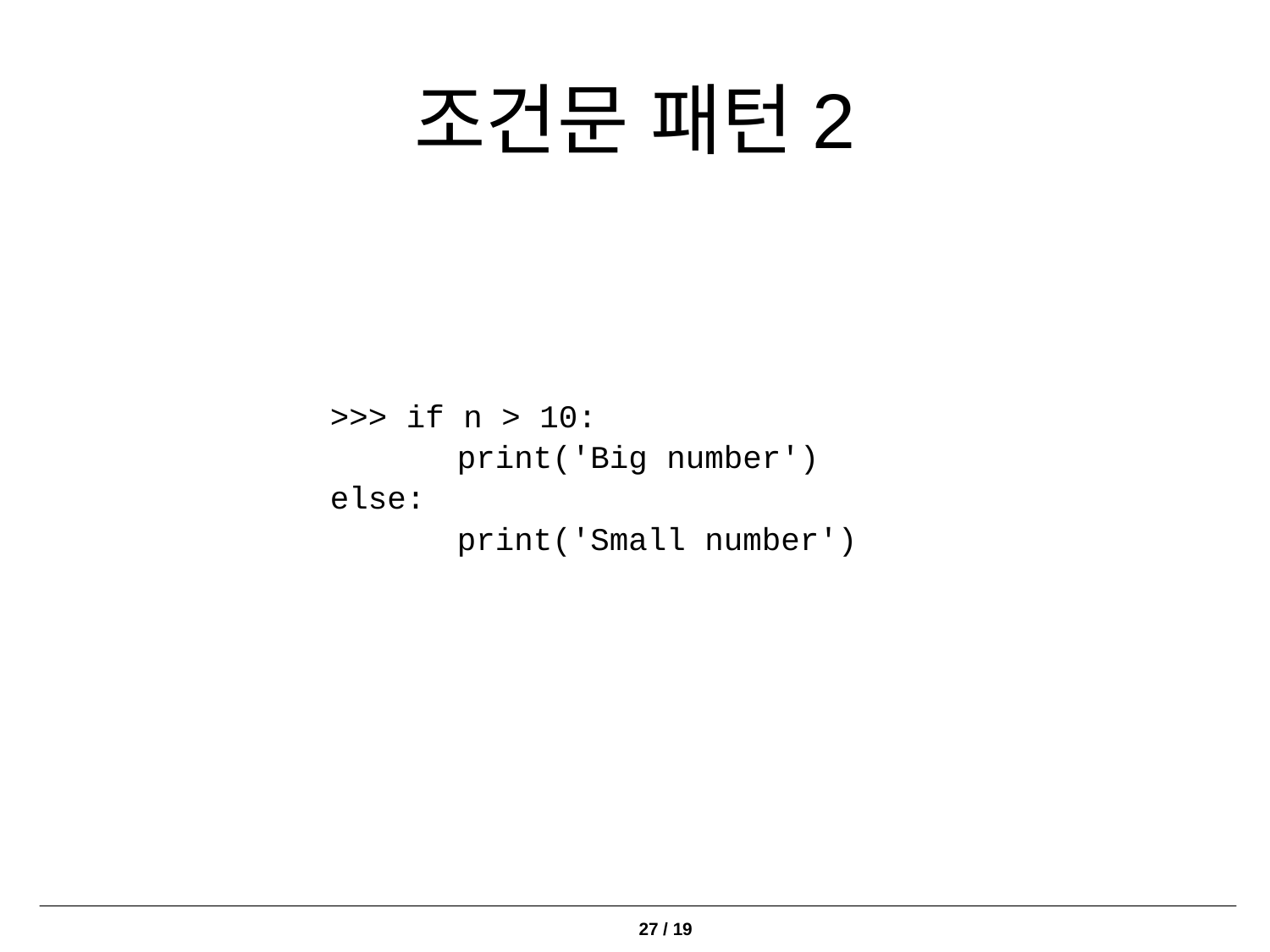

# 조건문 패턴2
>>> if n > 10:
	print('Big number')
else:
	print('Small number')